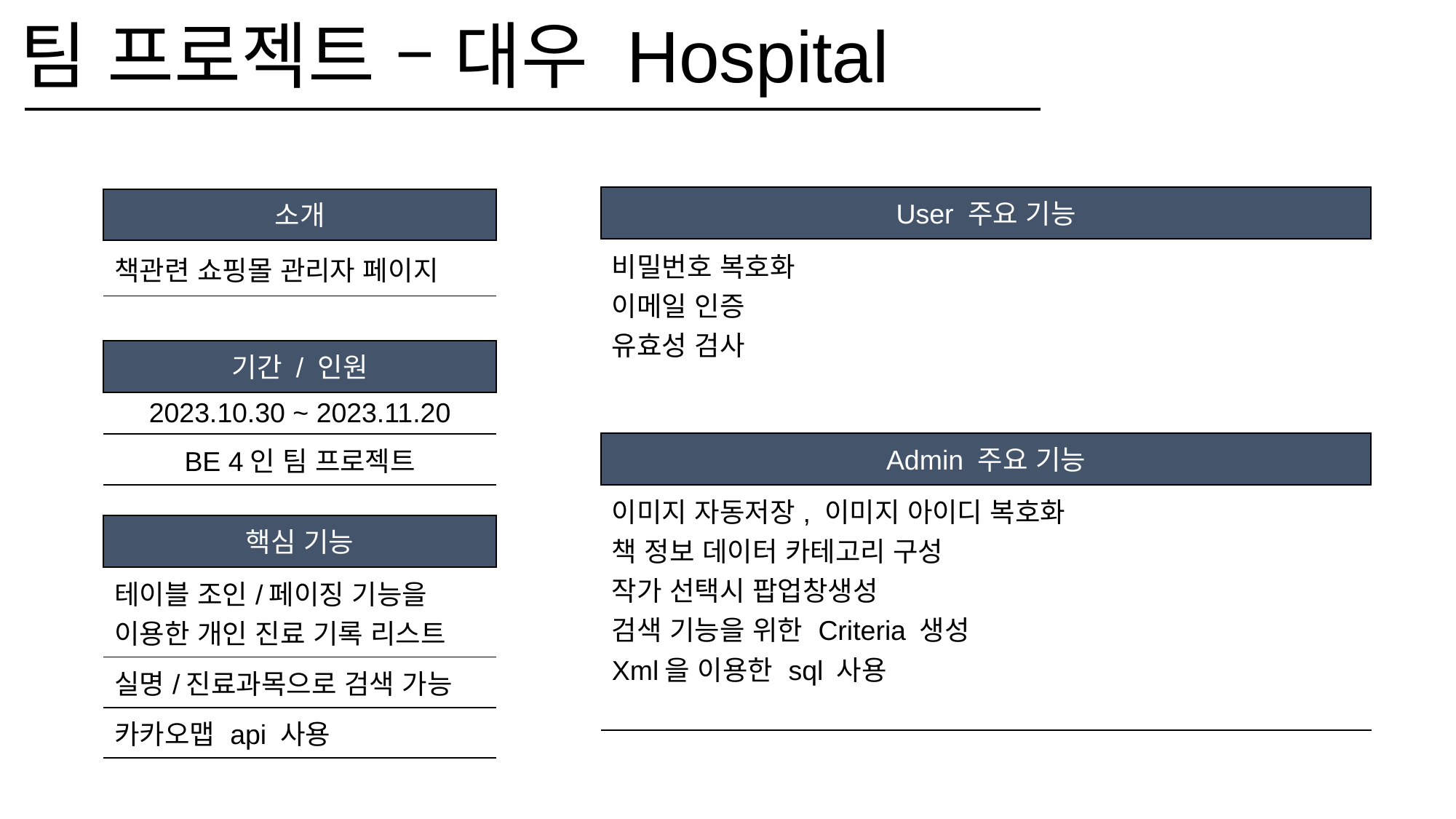

팀 프로젝트 – 대우 Hospital
User 주요 기능
소개
| 비밀번호 복호화 이메일 인증 유효성 검사 |
| --- |
| 이미지 자동저장, 이미지 아이디 복호화 책 정보 데이터 카테고리 구성 작가 선택시 팝업창생성 검색 기능을 위한 Criteria 생성 Xml을 이용한 sql 사용 |
| 책관련 쇼핑몰 관리자 페이지 |
| --- |
기간 / 인원
| 2023.10.30 ~ 2023.11.20 |
| --- |
| BE 4인 팀 프로젝트 |
Admin 주요 기능
핵심 기능
| 테이블 조인/페이징 기능을 이용한 개인 진료 기록 리스트 |
| --- |
| 실명/진료과목으로 검색 가능 |
| 카카오맵 api 사용 |